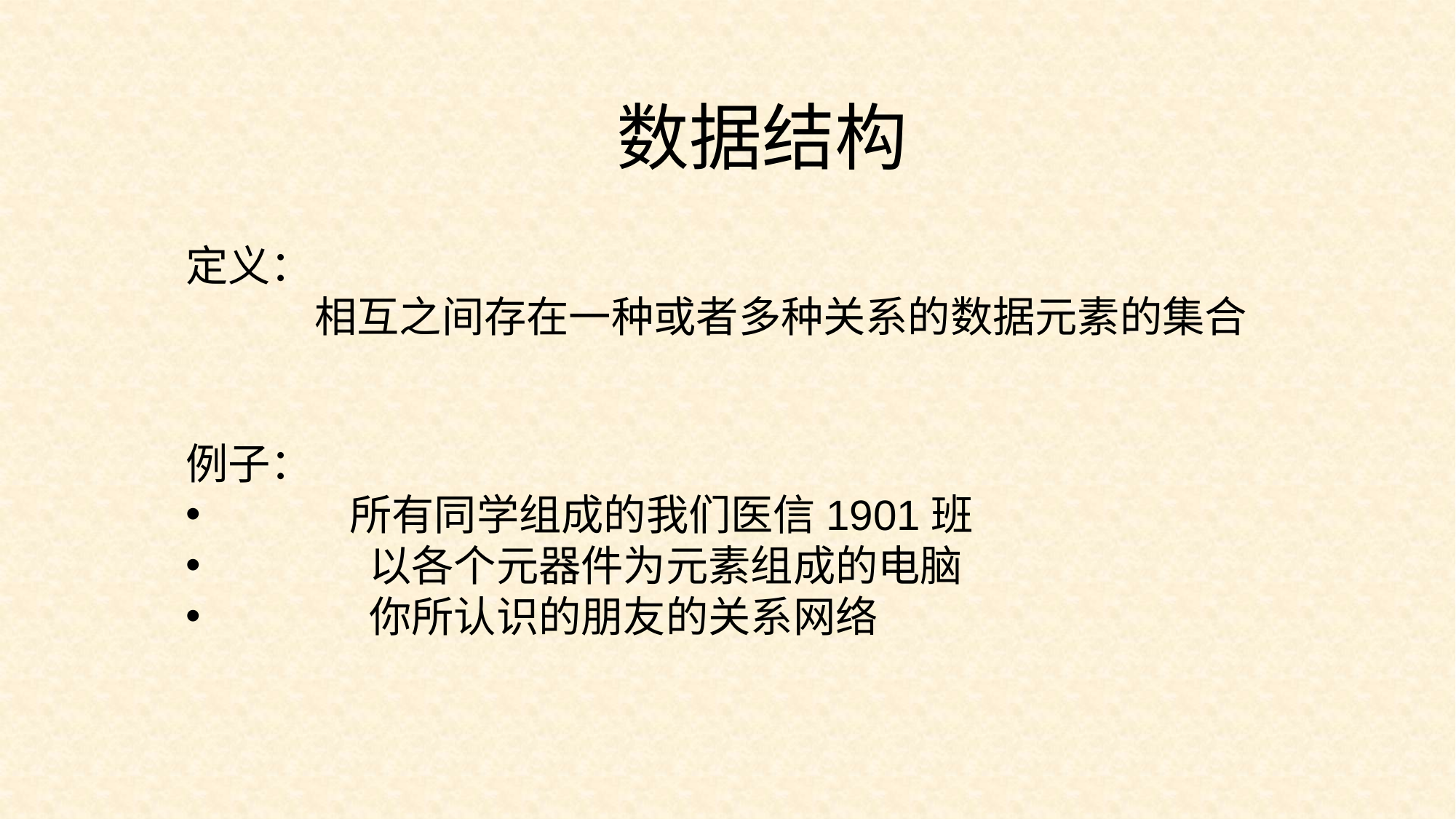

数据结构
定义：
	 相互之间存在一种或者多种关系的数据元素的集合
例子：
	所有同学组成的我们医信1901班
	 以各个元器件为元素组成的电脑
	 你所认识的朋友的关系网络